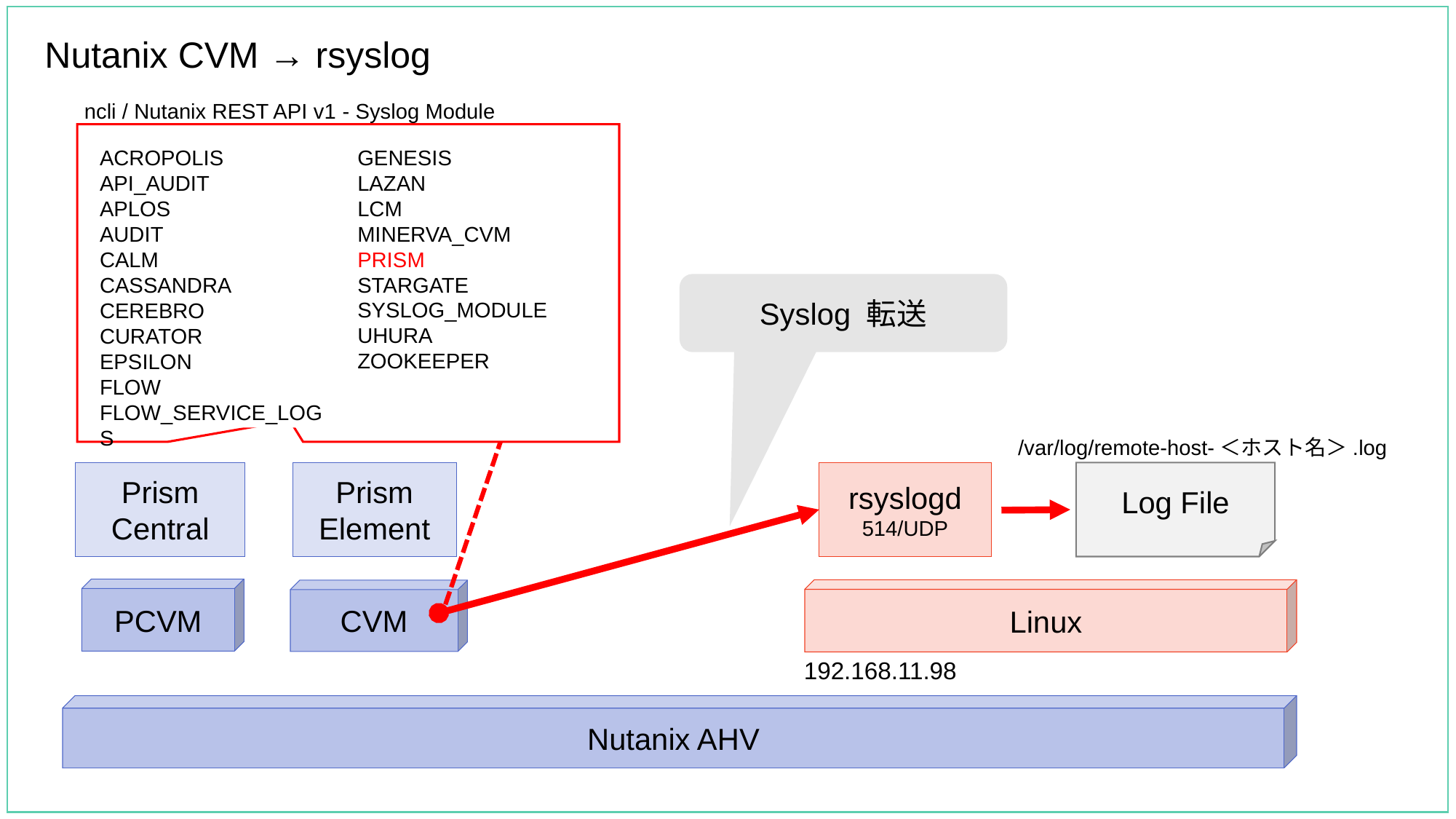

# Nutanix CVM → rsyslog
ncli / Nutanix REST API v1 - Syslog Module

GENESIS
LAZAN
LCM
MINERVA_CVM
PRISM
STARGATE
SYSLOG_MODULE
UHURA
ZOOKEEPER
ACROPOLIS
API_AUDIT
APLOS
AUDIT
CALM
CASSANDRA
CEREBRO
CURATOR
EPSILON
FLOW
FLOW_SERVICE_LOGS
Syslog 転送
/var/log/remote-host-＜ホスト名＞.log
Log File
Prism
Central
rsyslogd
514/UDP
Prism
Element
PCVM
Linux
CVM
192.168.11.98
Nutanix AHV